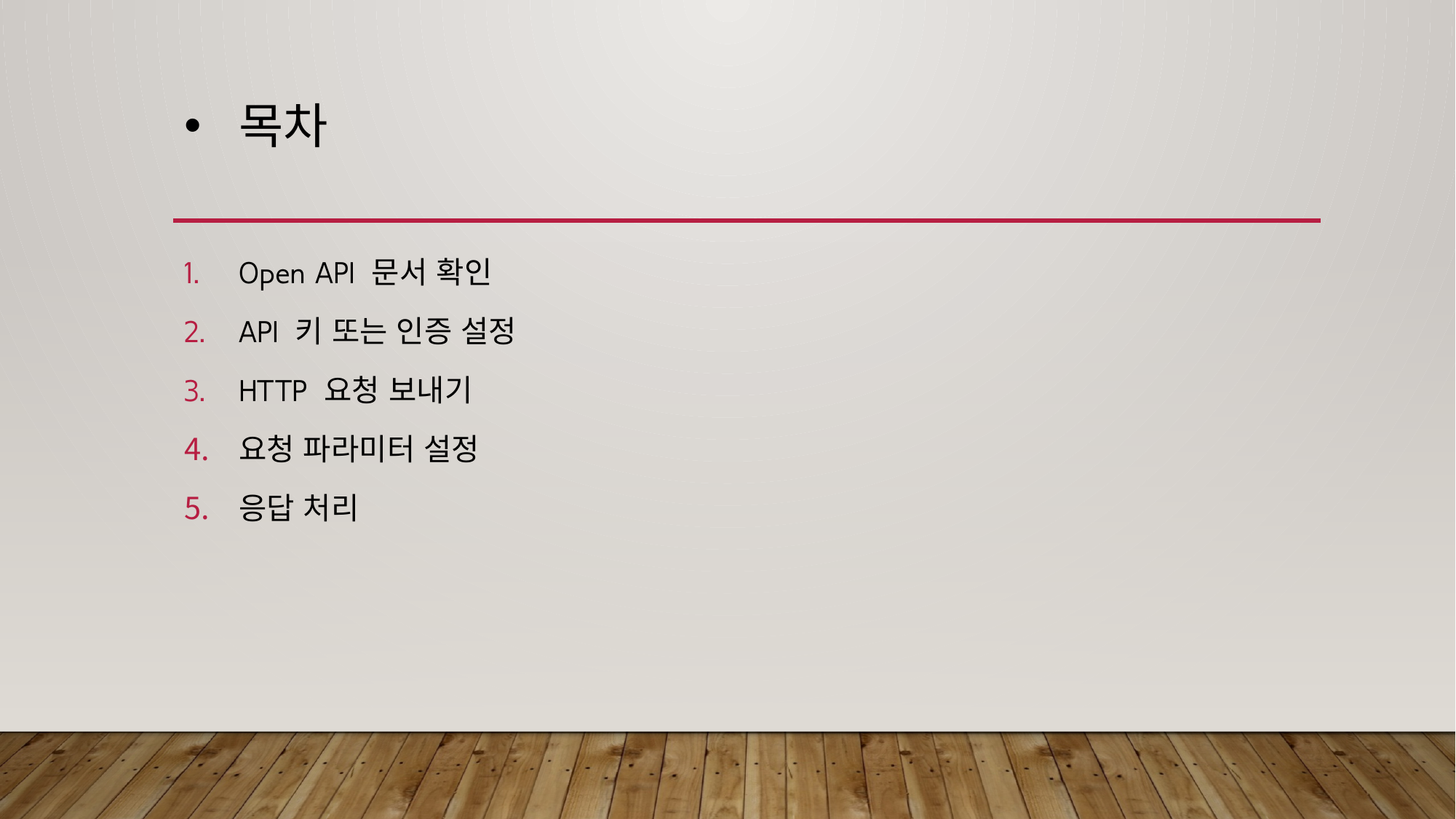

# 목차
Open API 문서 확인
API 키 또는 인증 설정
HTTP 요청 보내기
요청 파라미터 설정
응답 처리